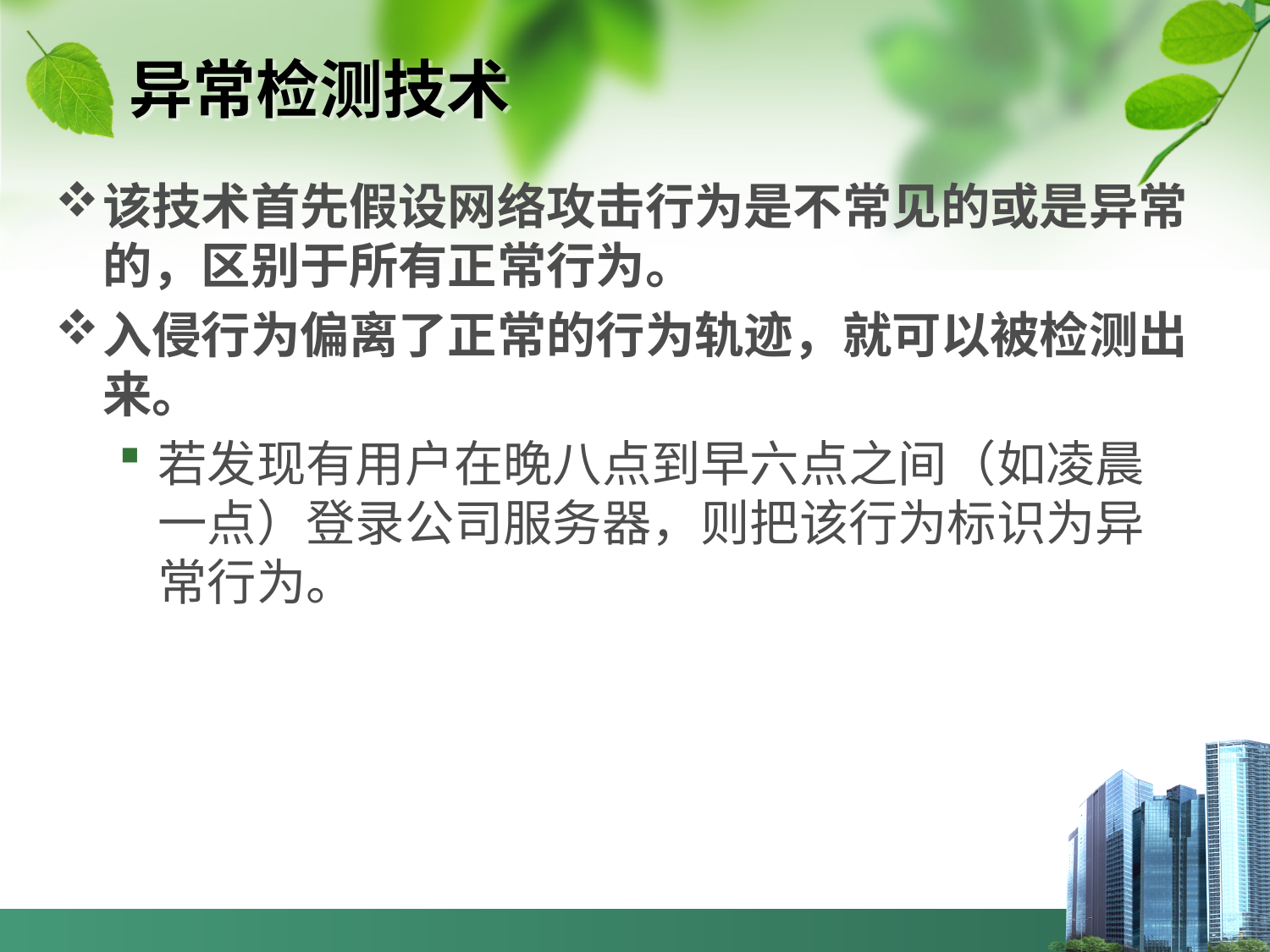

# 异常检测技术
该技术首先假设网络攻击行为是不常见的或是异常的，区别于所有正常行为。
入侵行为偏离了正常的行为轨迹，就可以被检测出来。
若发现有用户在晚八点到早六点之间（如凌晨一点）登录公司服务器，则把该行为标识为异常行为。